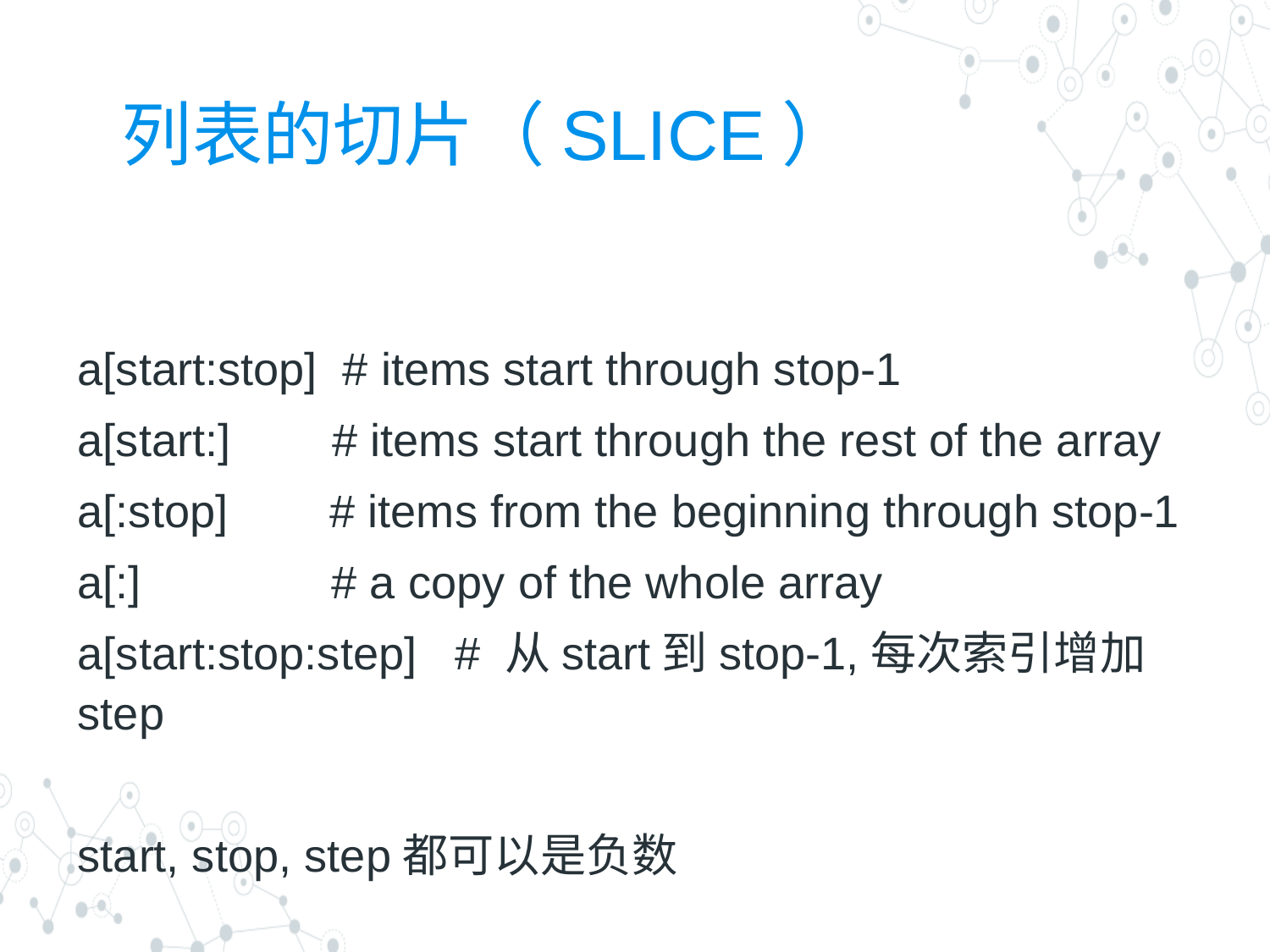

# 列表的切片（SLICE）
a[start:stop]  # items start through stop-1
a[start:]        # items start through the rest of the array
a[:stop]        # items from the beginning through stop-1
a[:]               # a copy of the whole array
a[start:stop:step]   # 从start到stop-1,每次索引增加step

start, stop, step都可以是负数